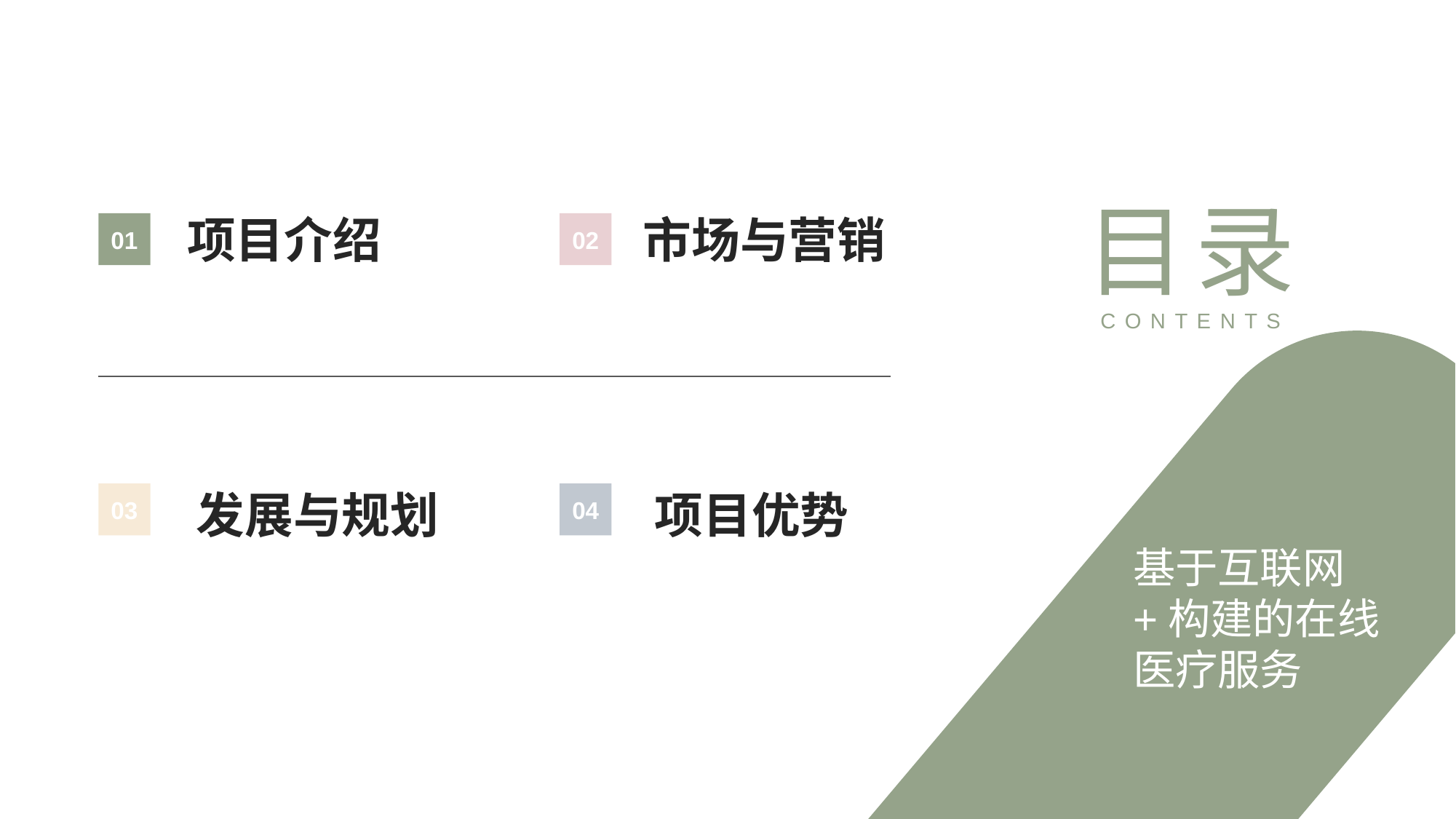

目录
CONTENTS
市场与营销
02

项目介绍
01

发展与规划
03

项目优势
04

基于互联网+构建的在线医疗服务